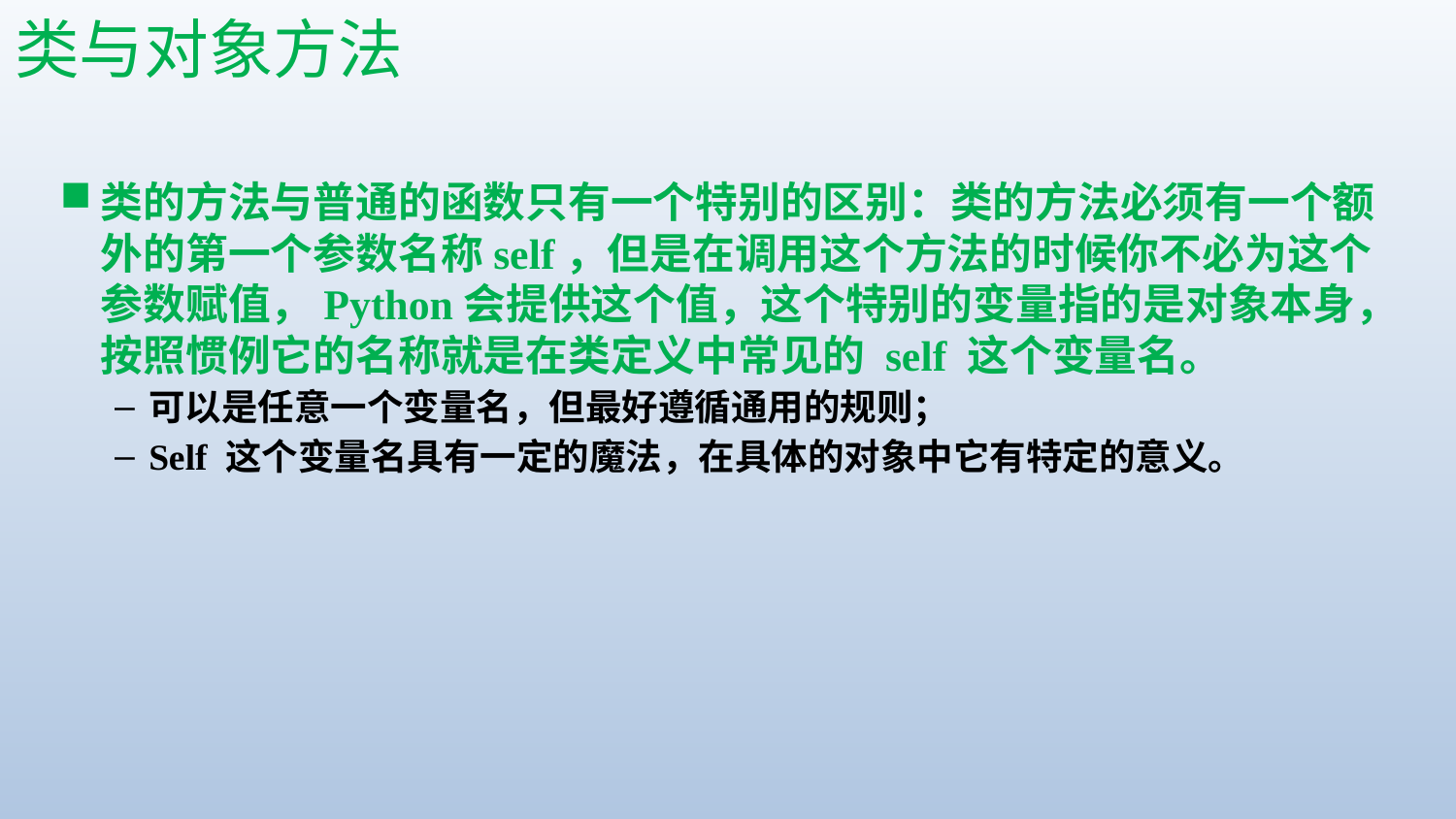

# 类与对象方法

类的方法与普通的函数只有一个特别的区别：类的方法必须有一个额外的第一个参数名称self，但是在调用这个方法的时候你不必为这个参数赋值，Python会提供这个值，这个特别的变量指的是对象本身，按照惯例它的名称就是在类定义中常见的 self 这个变量名。
可以是任意一个变量名，但最好遵循通用的规则；
Self 这个变量名具有一定的魔法，在具体的对象中它有特定的意义。